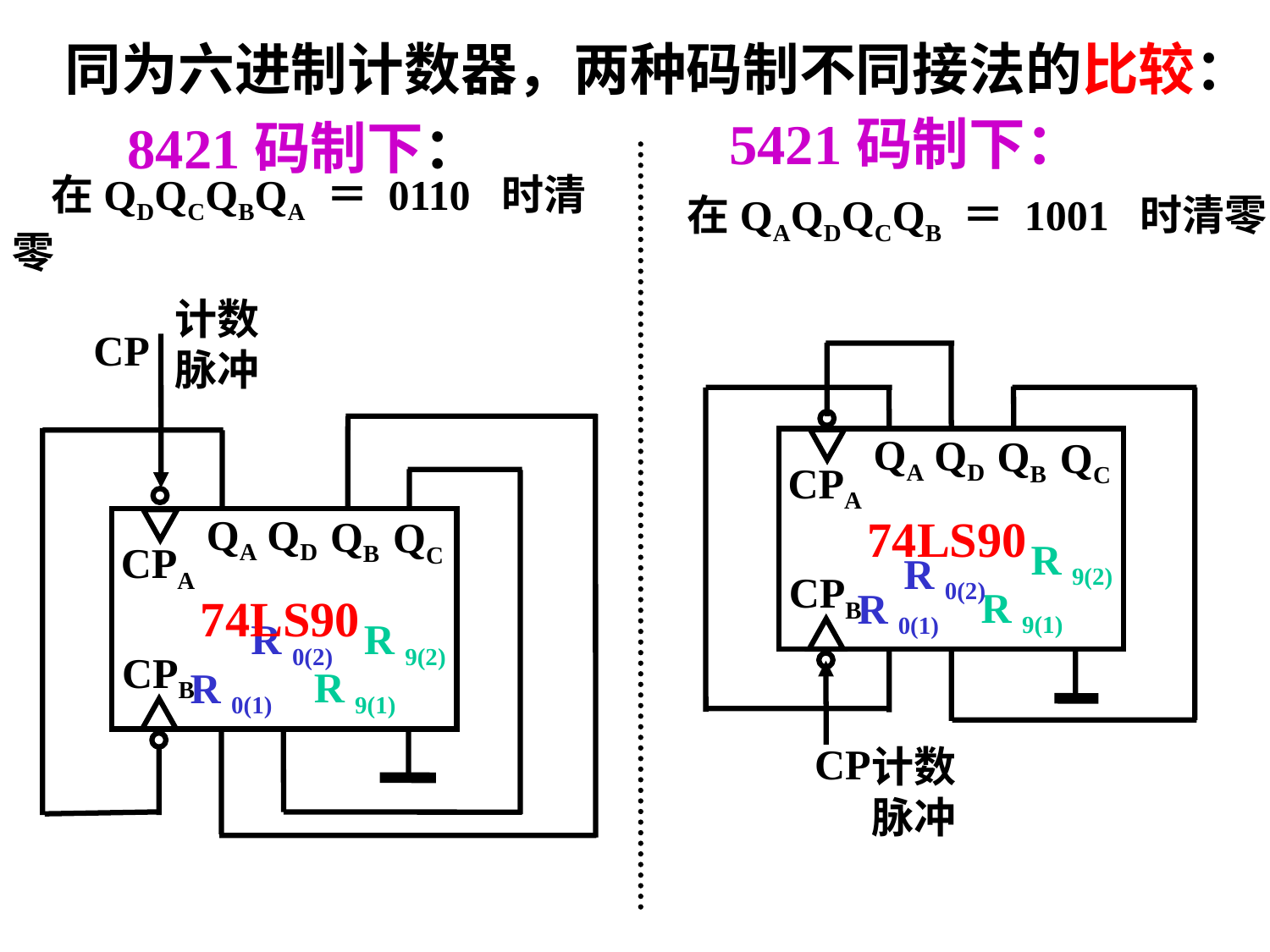

同为六进制计数器，两种码制不同接法的比较：
5421码制下：
8421码制下：

在QAQDQCQB ＝ 1001  时清零
   在QDQCQBQA ＝ 0110  时清零
计数 脉冲
CP

QA
QD
QB
QC

CPA
74LS90
R 0(2)
R 9(2)
CPB
R 9(1)
R 0(1)

QA
QD
QB
QC

CPA
74LS90
R 9(2)
R 0(2)
CPB
R 9(1)
R 0(1)

CP
计数 脉冲